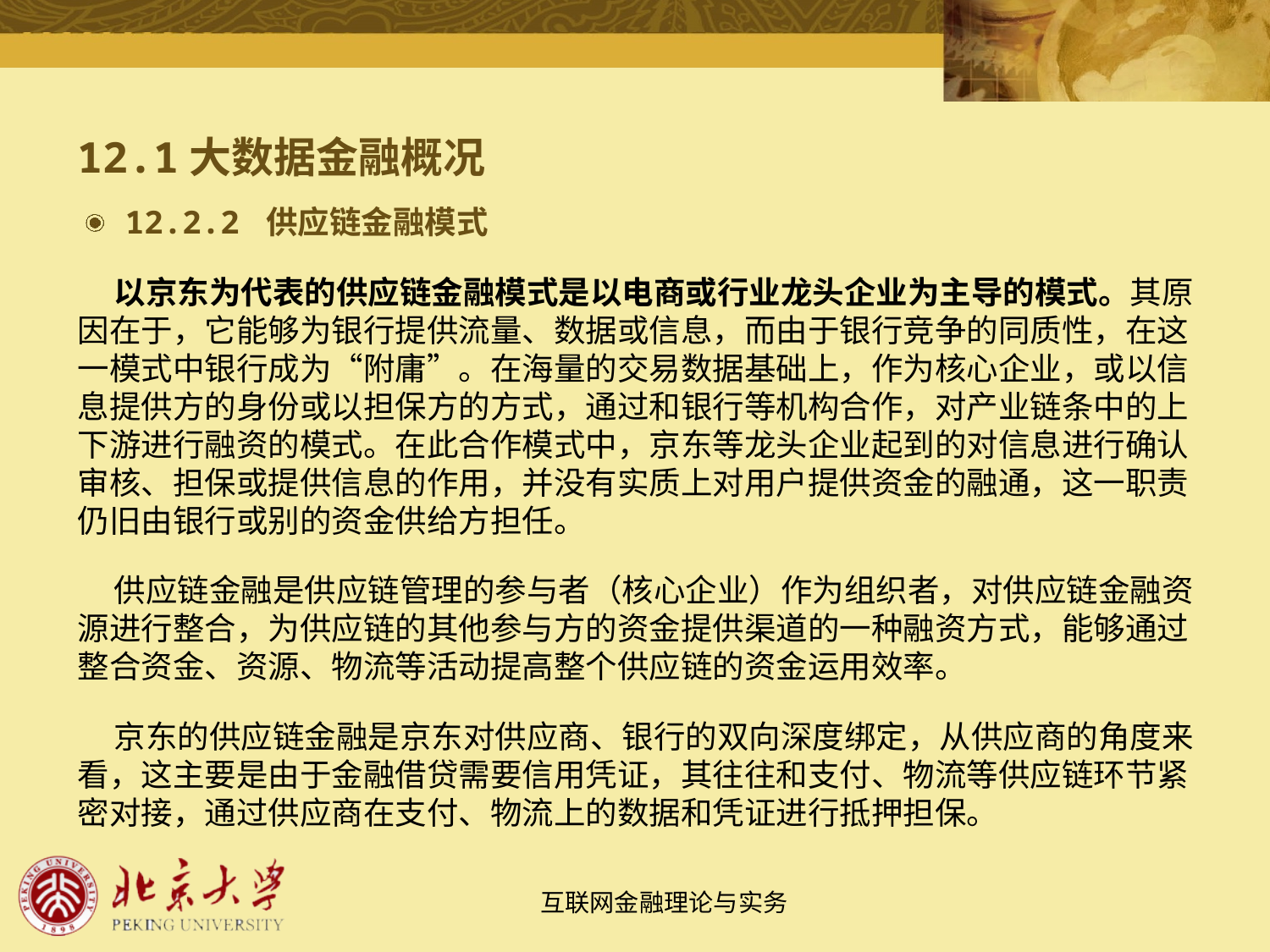

# 12.1大数据金融概况
12.2.2 供应链金融模式
    以京东为代表的供应链金融模式是以电商或行业龙头企业为主导的模式。其原因在于，它能够为银行提供流量、数据或信息，而由于银行竞争的同质性，在这一模式中银行成为“附庸”。在海量的交易数据基础上，作为核心企业，或以信息提供方的身份或以担保方的方式，通过和银行等机构合作，对产业链条中的上下游进行融资的模式。在此合作模式中，京东等龙头企业起到的对信息进行确认审核、担保或提供信息的作用，并没有实质上对用户提供资金的融通，这一职责仍旧由银行或别的资金供给方担任。
    供应链金融是供应链管理的参与者（核心企业）作为组织者，对供应链金融资源进行整合，为供应链的其他参与方的资金提供渠道的一种融资方式，能够通过整合资金、资源、物流等活动提高整个供应链的资金运用效率。
    京东的供应链金融是京东对供应商、银行的双向深度绑定，从供应商的角度来看，这主要是由于金融借贷需要信用凭证，其往往和支付、物流等供应链环节紧密对接，通过供应商在支付、物流上的数据和凭证进行抵押担保。
21